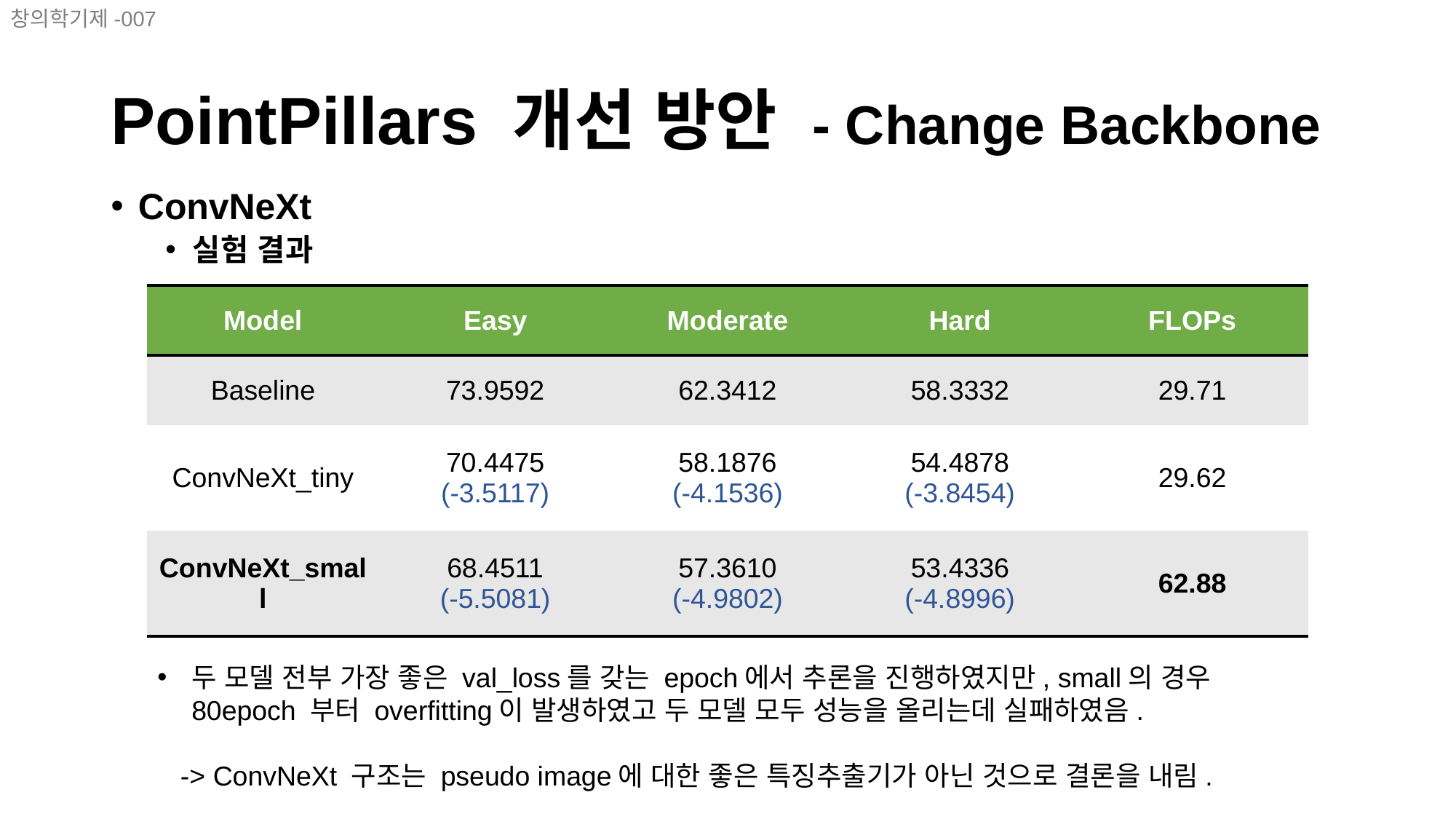

창의학기제-007
# PointPillars 개선 방안 - Change Backbone
ConvNeXt
실험 결과

| Model | Easy | Moderate | Hard | FLOPs |
| --- | --- | --- | --- | --- |
| Baseline | 73.9592 | 62.3412 | 58.3332 | 29.71 |
| ConvNeXt\_tiny | 70.4475 (-3.5117) | 58.1876 (-4.1536) | 54.4878 (-3.8454) | 29.62 |
| ConvNeXt\_small | 68.4511 (-5.5081) | 57.3610 (-4.9802) | 53.4336 (-4.8996) | 62.88 |
두 모델 전부 가장 좋은 val_loss를 갖는 epoch에서 추론을 진행하였지만, small의 경우 80epoch 부터 overfitting이 발생하였고 두 모델 모두 성능을 올리는데 실패하였음.

   -> ConvNeXt 구조는 pseudo image에 대한 좋은 특징추출기가 아닌 것으로 결론을 내림.